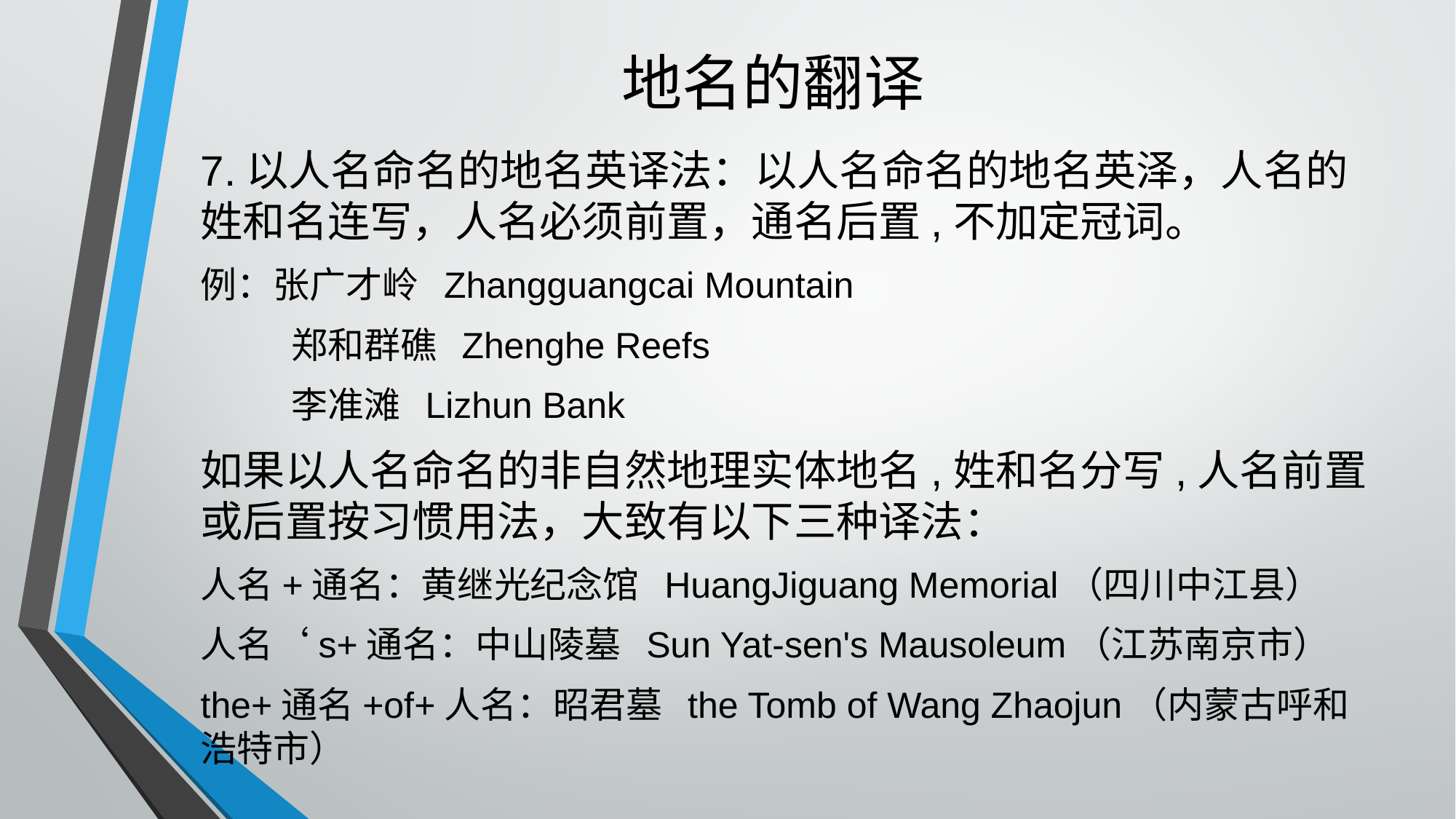

# 地名的翻译
7.以人名命名的地名英译法：以人名命名的地名英泽，人名的姓和名连写，人名必须前置，通名后置,不加定冠词。
例：张广才岭  Zhangguangcai Mountain
          郑和群礁  Zhenghe Reefs
          李准滩  Lizhun Bank
如果以人名命名的非自然地理实体地名,姓和名分写,人名前置或后置按习惯用法，大致有以下三种译法：
人名+通名：黄继光纪念馆  HuangJiguang Memorial（四川中江县）
人名‘s+通名：中山陵墓  Sun Yat-sen's Mausoleum（江苏南京市）
the+通名+of+人名：昭君墓  the Tomb of Wang Zhaojun（内蒙古呼和浩特市）